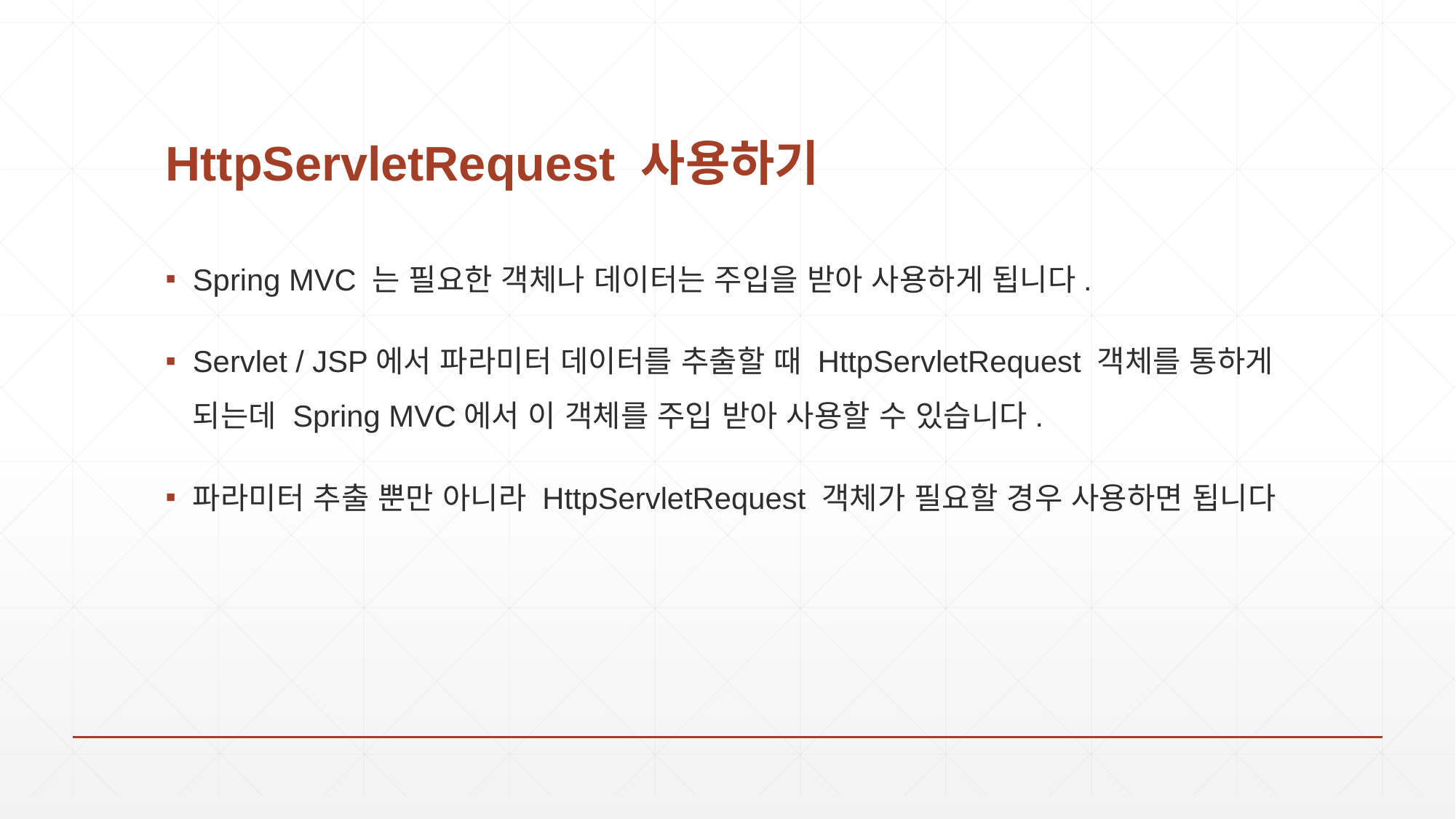

# HttpServletRequest 사용하기
Spring MVC 는 필요한 객체나 데이터는 주입을 받아 사용하게 됩니다.
Servlet / JSP에서 파라미터 데이터를 추출할 때 HttpServletRequest 객체를 통하게 되는데 Spring MVC에서 이 객체를 주입 받아 사용할 수 있습니다.
파라미터 추출 뿐만 아니라 HttpServletRequest 객체가 필요할 경우 사용하면 됩니다